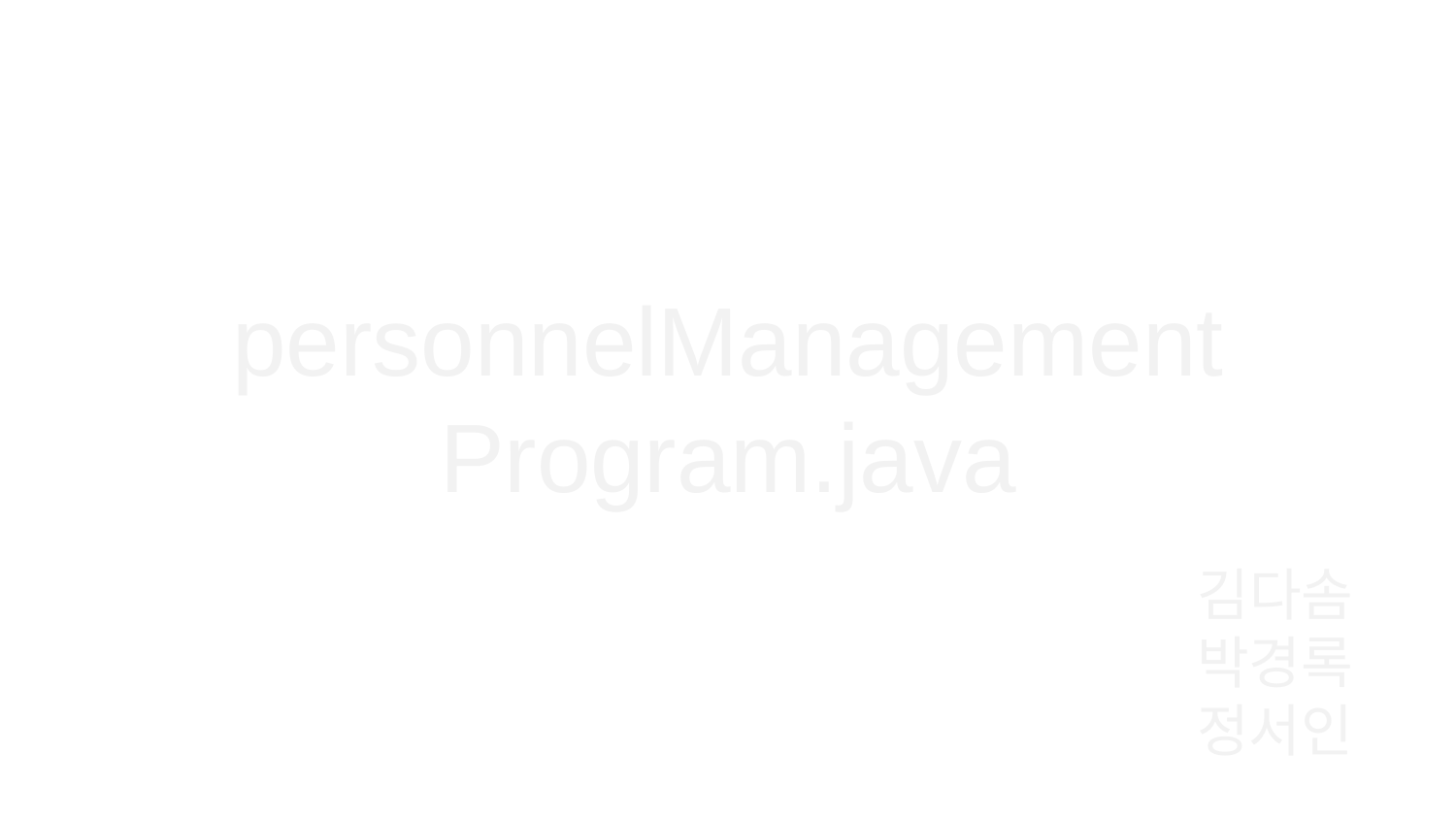

# personnelManagement Program.java

👩 : 김다솜
👨 : 박경록
👩 : 정서인